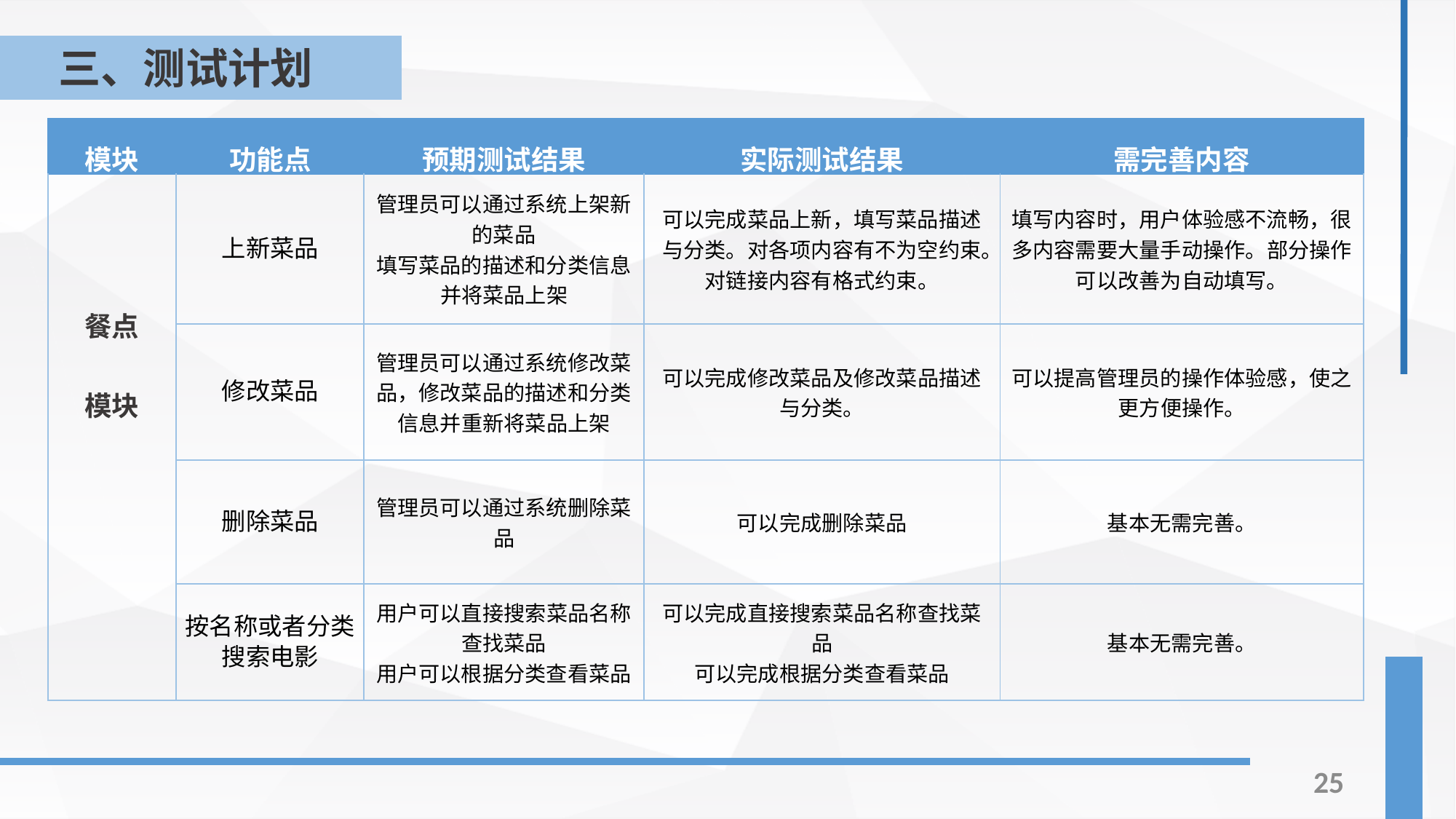

三、测试计划
| 模块 | 功能点 | 预期测试结果 | 实际测试结果 | 需完善内容 |
| --- | --- | --- | --- | --- |
| 餐点 模块 | 上新菜品 | 管理员可以通过系统上架新的菜品 填写菜品的描述和分类信息并将菜品上架 | 可以完成菜品上新，填写菜品描述与分类。对各项内容有不为空约束。对链接内容有格式约束。 | 填写内容时，用户体验感不流畅，很多内容需要大量手动操作。部分操作可以改善为自动填写。 |
|  | 修改菜品 | 管理员可以通过系统修改菜品，修改菜品的描述和分类信息并重新将菜品上架 | 可以完成修改菜品及修改菜品描述与分类。 | 可以提高管理员的操作体验感，使之更方便操作。 |
|  | 删除菜品 | 管理员可以通过系统删除菜品 | 可以完成删除菜品 | 基本无需完善。 |
|  | 按名称或者分类搜索电影 | 用户可以直接搜索菜品名称查找菜品 用户可以根据分类查看菜品 | 可以完成直接搜索菜品名称查找菜品 可以完成根据分类查看菜品 | 基本无需完善。 |

25